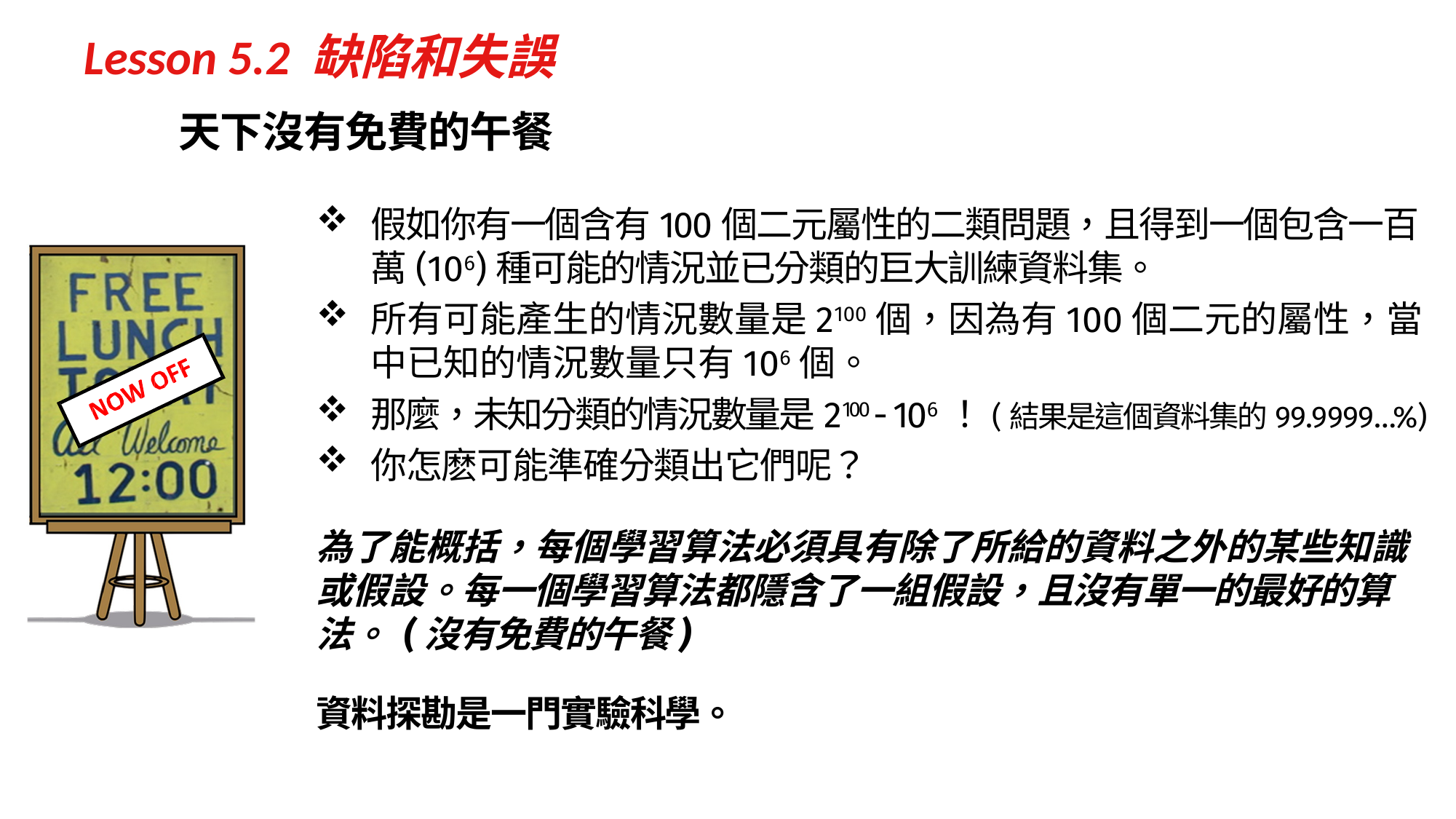

# Lesson 5.2 缺陷和失誤
天下沒有免費的午餐

假如你有一個含有100個二元屬性的二類問題，且得到一個包含一百萬(106)種可能的情況並已分類的巨大訓練資料集。
所有可能產生的情況數量是2100個，因為有100個二元的屬性，當中已知的情況數量只有106個。
那麼，未知分類的情況數量是2100 - 106！(結果是這個資料集的99.9999…%)
你怎麽可能準確分類出它們呢？

為了能概括，每個學習算法必須具有除了所給的資料之外的某些知識或假設。每一個學習算法都隱含了一組假設，且沒有單一的最好的算法。 (沒有免費的午餐)

資料探勘是一門實驗科學。